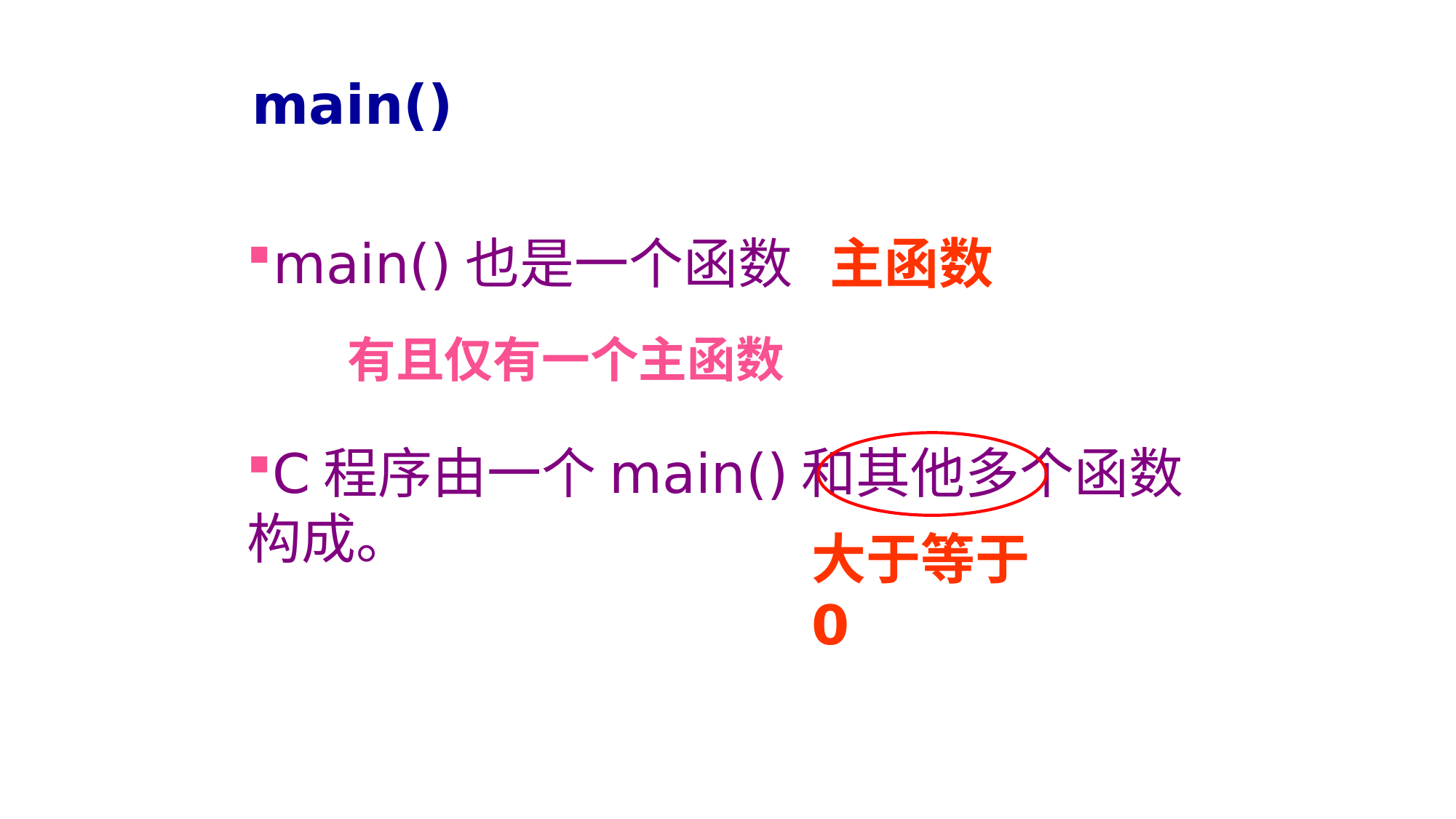

main()
# main()也是一个函数
主函数
有且仅有一个主函数

C程序由一个main()和其他多个函数构成。
大于等于0